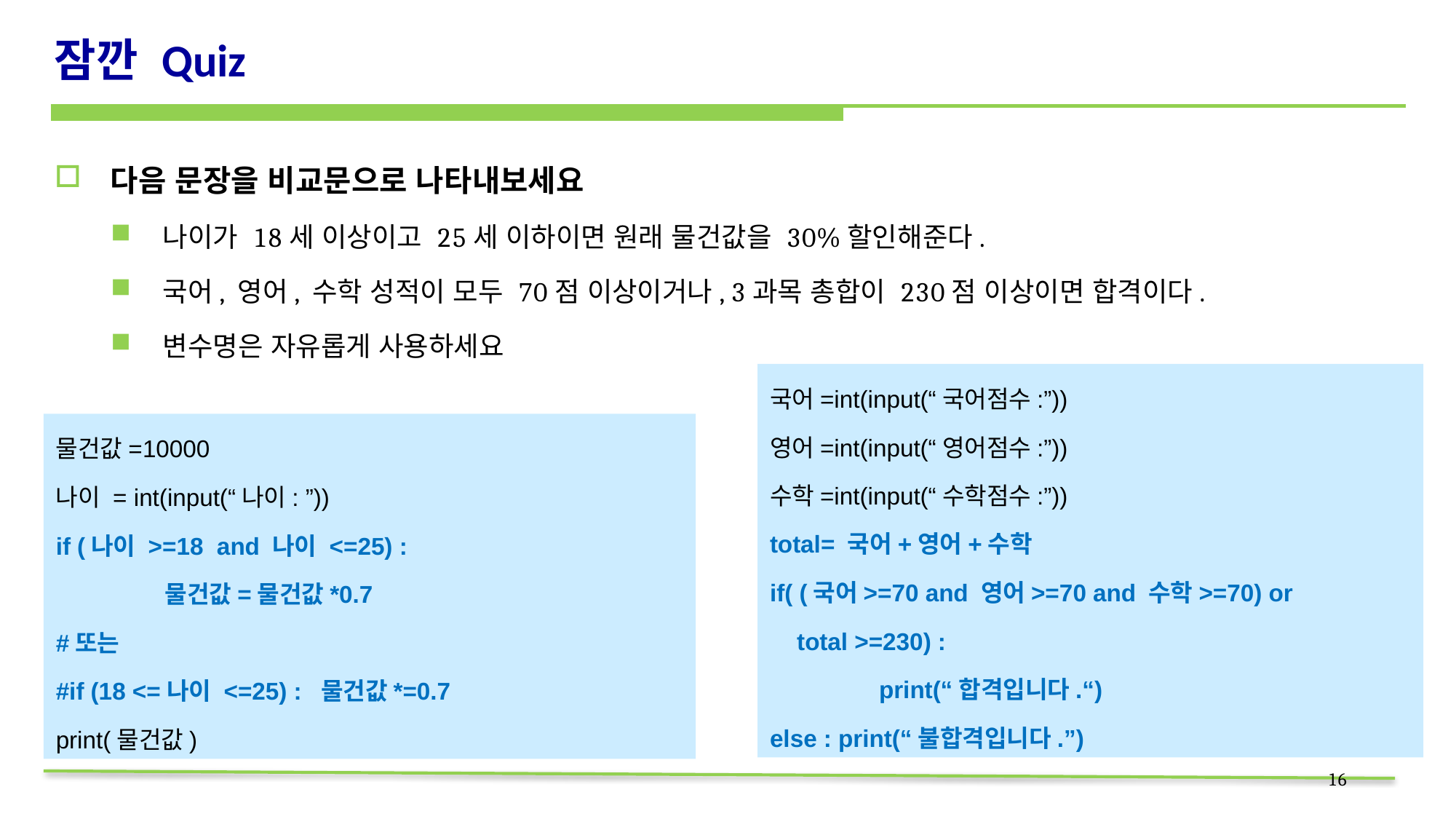

# 잠깐 Quiz
다음 문장을 비교문으로 나타내보세요
나이가 18세 이상이고 25세 이하이면 원래 물건값을 30%할인해준다.
국어, 영어, 수학 성적이 모두 70점 이상이거나, 3과목 총합이 230점 이상이면 합격이다.
변수명은 자유롭게 사용하세요

국어=int(input(“국어점수:”))
영어=int(input(“영어점수:”))
수학=int(input(“수학점수:”))
total= 국어+영어+수학
if( (국어>=70 and 영어>=70 and 수학>=70) or
    total >=230) :
	print(“합격입니다.“)
else : print(“불합격입니다.”)
물건값=10000
나이 = int(input(“나이: ”))
if (나이 >=18  and 나이 <=25) :
	물건값=물건값*0.7
#또는
#if (18 <=나이 <=25) :  물건값*=0.7
print(물건값)
16